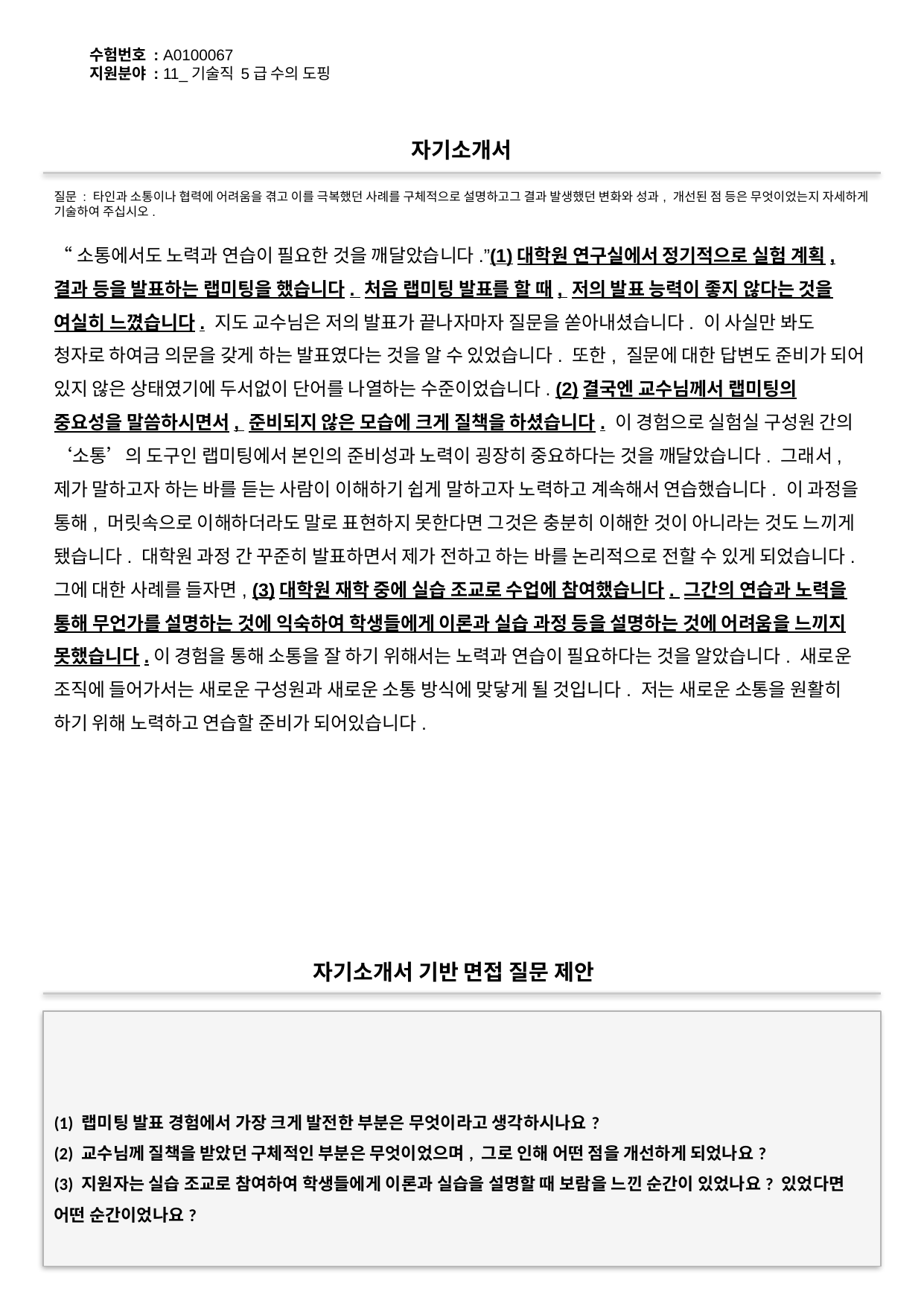

수험번호 : A0100067
지원분야 : 11_기술직 5급 수의 도핑
#

자기소개서

질문 : 타인과 소통이나 협력에 어려움을 겪고 이를 극복했던 사례를 구체적으로 설명하고그 결과 발생했던 변화와 성과, 개선된 점 등은 무엇이었는지 자세하게 기술하여 주십시오.

“소통에서도 노력과 연습이 필요한 것을 깨달았습니다.”(1)대학원 연구실에서 정기적으로 실험 계획, 결과 등을 발표하는 랩미팅을 했습니다. 처음 랩미팅 발표를 할 때, 저의 발표 능력이 좋지 않다는 것을 여실히 느꼈습니다. 지도 교수님은 저의 발표가 끝나자마자 질문을 쏟아내셨습니다. 이 사실만 봐도 청자로 하여금 의문을 갖게 하는 발표였다는 것을 알 수 있었습니다. 또한, 질문에 대한 답변도 준비가 되어 있지 않은 상태였기에 두서없이 단어를 나열하는 수준이었습니다. (2)결국엔 교수님께서 랩미팅의 중요성을 말씀하시면서, 준비되지 않은 모습에 크게 질책을 하셨습니다. 이 경험으로 실험실 구성원 간의 ‘소통’의 도구인 랩미팅에서 본인의 준비성과 노력이 굉장히 중요하다는 것을 깨달았습니다. 그래서, 제가 말하고자 하는 바를 듣는 사람이 이해하기 쉽게 말하고자 노력하고 계속해서 연습했습니다. 이 과정을 통해, 머릿속으로 이해하더라도 말로 표현하지 못한다면 그것은 충분히 이해한 것이 아니라는 것도 느끼게 됐습니다. 대학원 과정 간 꾸준히 발표하면서 제가 전하고 하는 바를 논리적으로 전할 수 있게 되었습니다. 그에 대한 사례를 들자면, (3)대학원 재학 중에 실습 조교로 수업에 참여했습니다. 그간의 연습과 노력을 통해 무언가를 설명하는 것에 익숙하여 학생들에게 이론과 실습 과정 등을 설명하는 것에 어려움을 느끼지 못했습니다.이 경험을 통해 소통을 잘 하기 위해서는 노력과 연습이 필요하다는 것을 알았습니다. 새로운 조직에 들어가서는 새로운 구성원과 새로운 소통 방식에 맞닿게 될 것입니다. 저는 새로운 소통을 원활히 하기 위해 노력하고 연습할 준비가 되어있습니다.

자기소개서 기반 면접 질문 제안

(1) 랩미팅 발표 경험에서 가장 크게 발전한 부분은 무엇이라고 생각하시나요?
(2) 교수님께 질책을 받았던 구체적인 부분은 무엇이었으며, 그로 인해 어떤 점을 개선하게 되었나요?
(3) 지원자는 실습 조교로 참여하여 학생들에게 이론과 실습을 설명할 때 보람을 느낀 순간이 있었나요? 있었다면 어떤 순간이었나요?